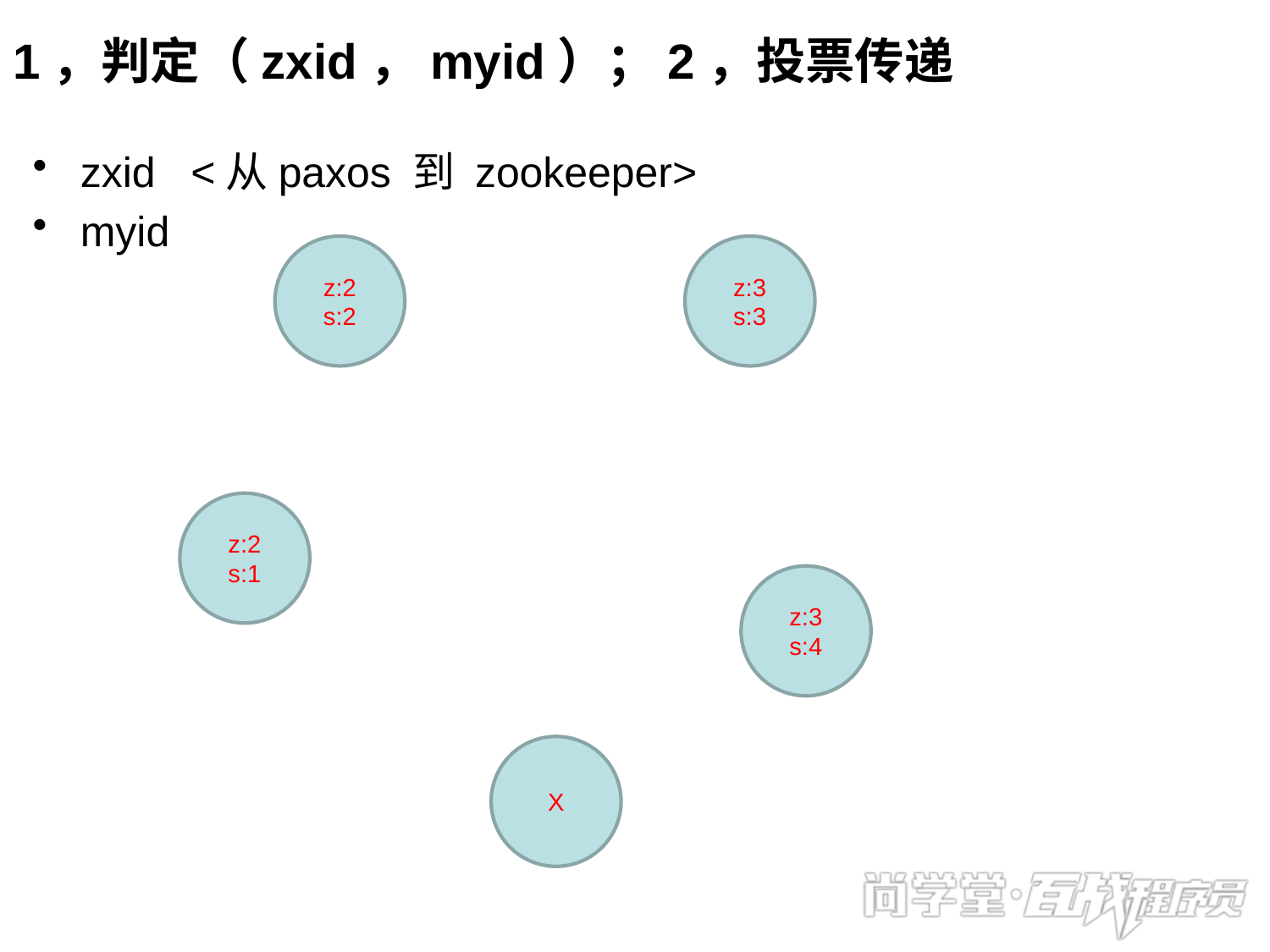

# 1，判定（zxid，myid）；2，投票传递
zxid   <从paxos 到 zookeeper>
myid
z:2
s:2
z:3
s:3
z:2
s:1
z:3
s:4
X